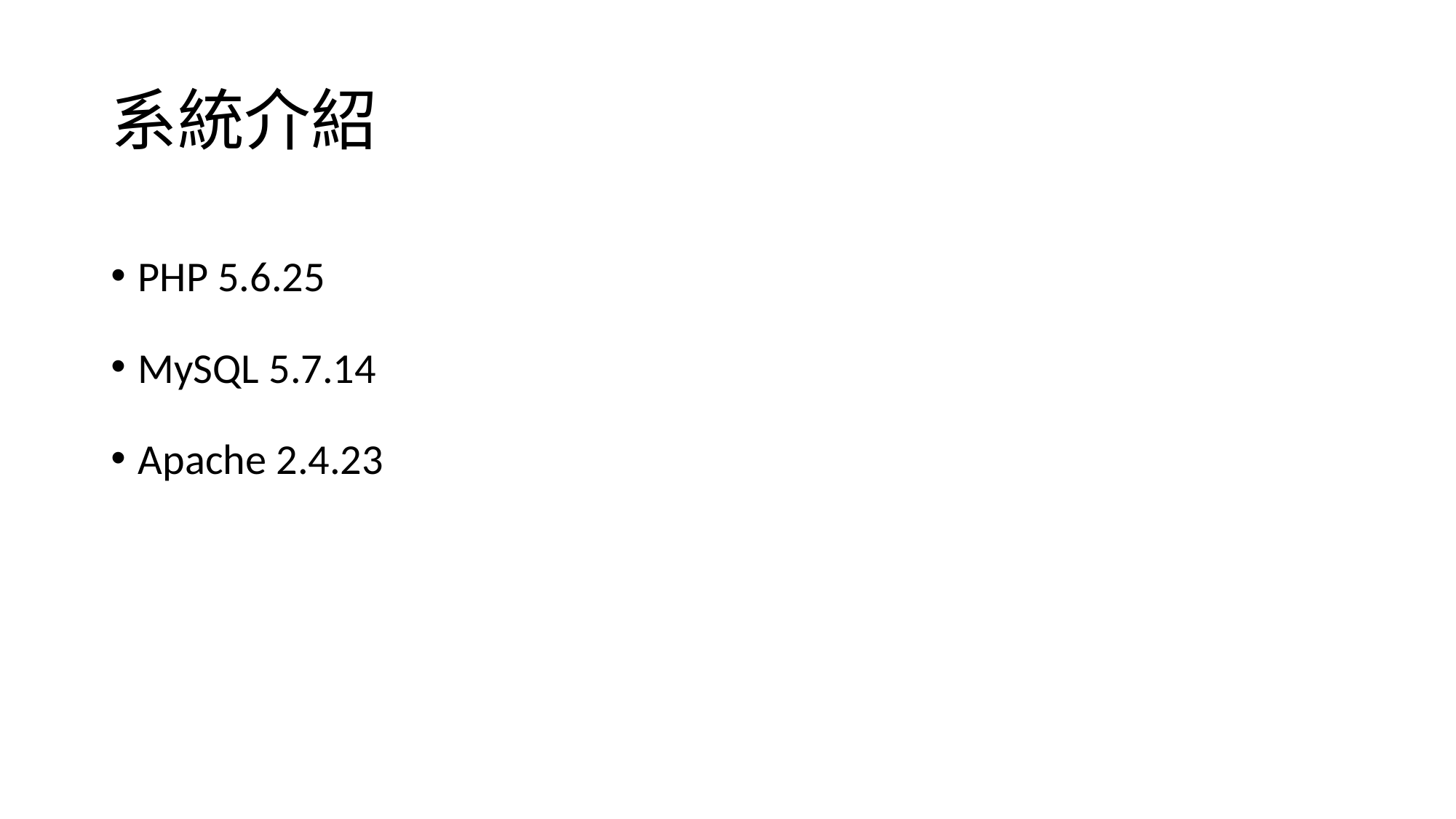

# 系統介紹
PHP 5.6.25
MySQL 5.7.14
Apache 2.4.23